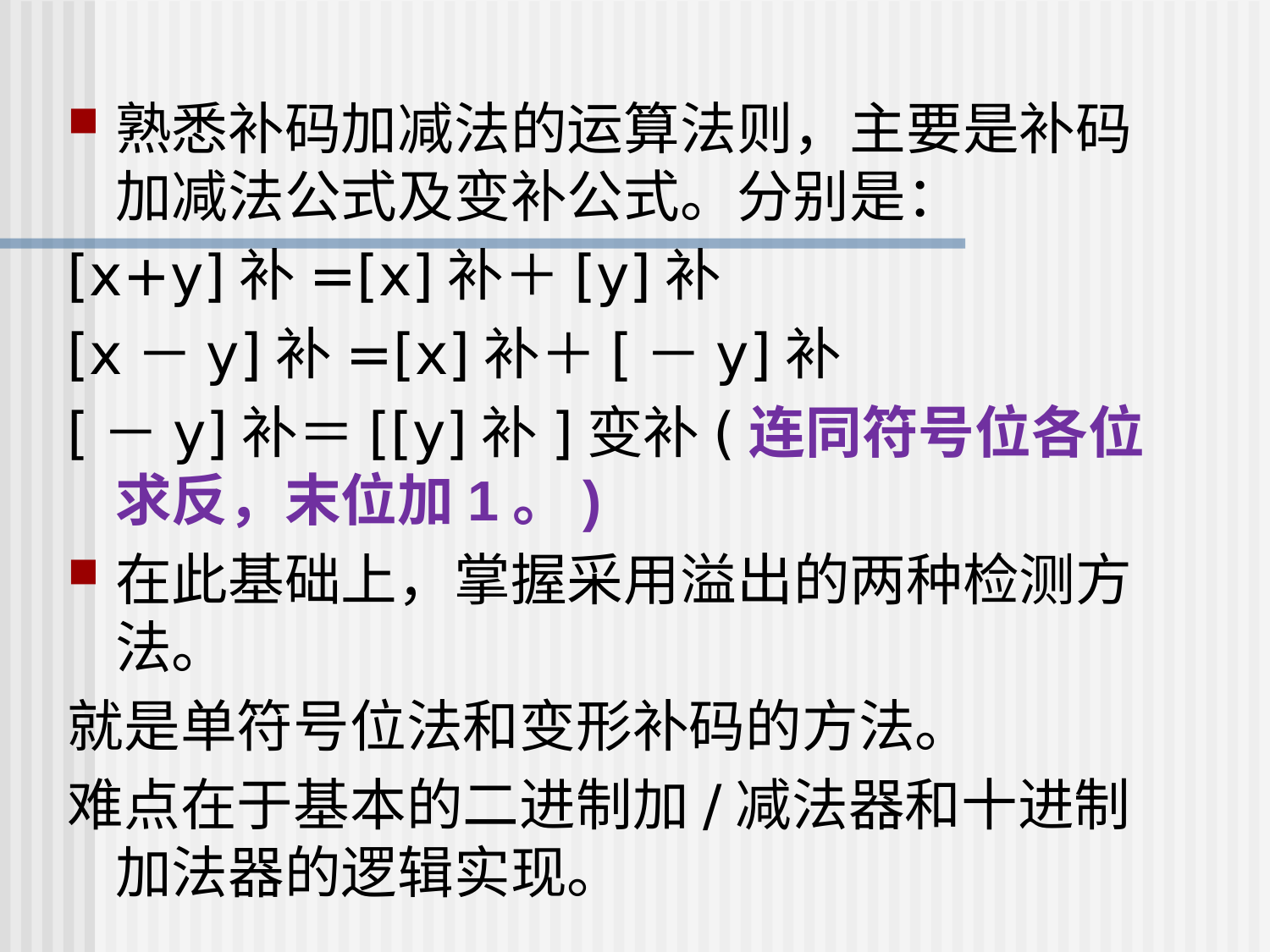

熟悉补码加减法的运算法则，主要是补码加减法公式及变补公式。分别是：
[x+y]补=[x]补＋[y]补
[x－y]补=[x]补＋[－y]补
[－y]补＝[[y]补]变补(连同符号位各位求反，末位加1。)
在此基础上，掌握采用溢出的两种检测方法。
就是单符号位法和变形补码的方法。
难点在于基本的二进制加/减法器和十进制加法器的逻辑实现。